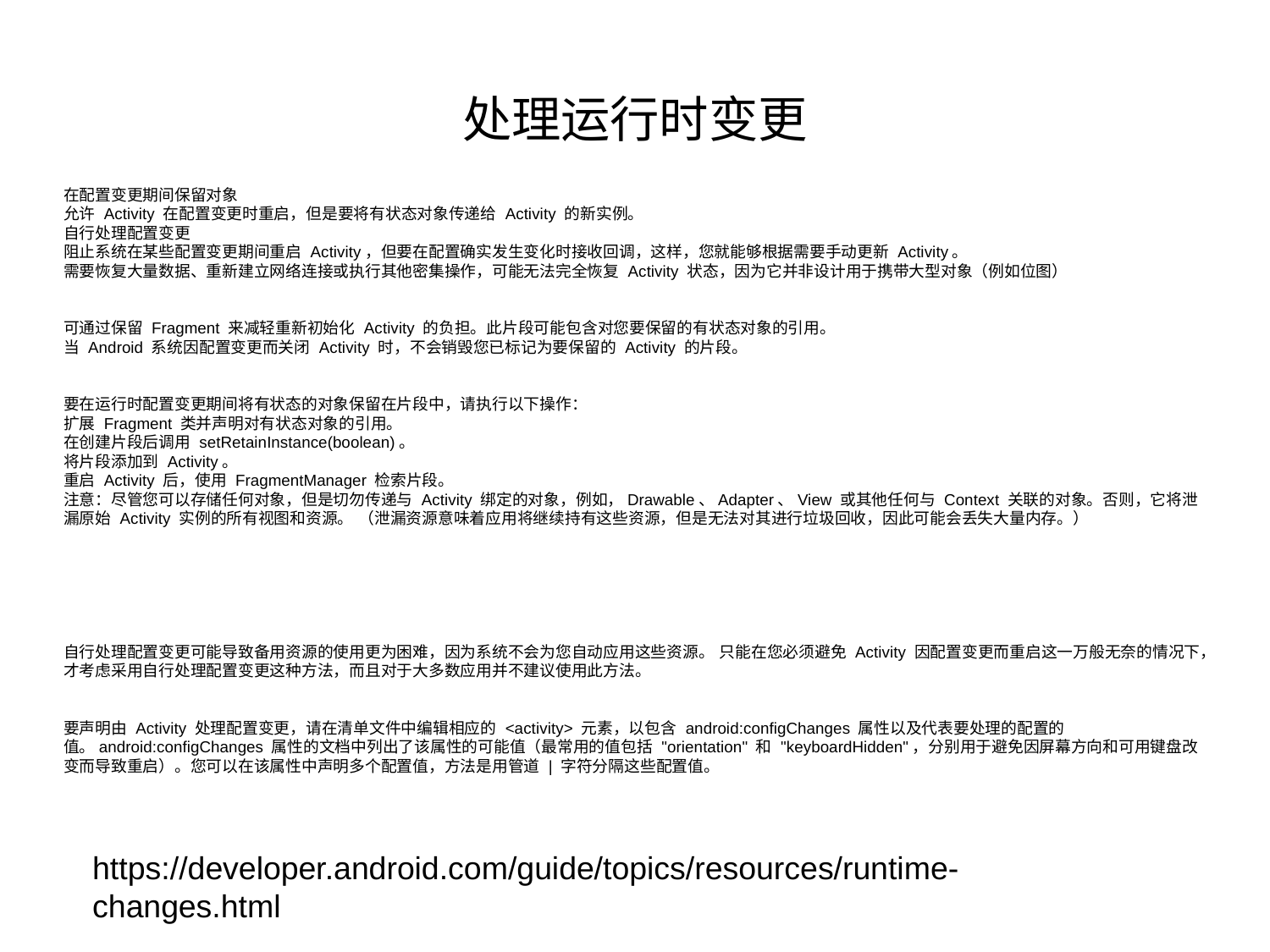

处理运行时变更
在配置变更期间保留对象
允许 Activity 在配置变更时重启，但是要将有状态对象传递给 Activity 的新实例。
自行处理配置变更
阻止系统在某些配置变更期间重启 Activity，但要在配置确实发生变化时接收回调，这样，您就能够根据需要手动更新 Activity。
需要恢复大量数据、重新建立网络连接或执行其他密集操作，可能无法完全恢复 Activity 状态，因为它并非设计用于携带大型对象（例如位图）

可通过保留 Fragment 来减轻重新初始化 Activity 的负担。此片段可能包含对您要保留的有状态对象的引用。
当 Android 系统因配置变更而关闭 Activity 时，不会销毁您已标记为要保留的 Activity 的片段。

要在运行时配置变更期间将有状态的对象保留在片段中，请执行以下操作：
扩展 Fragment 类并声明对有状态对象的引用。
在创建片段后调用 setRetainInstance(boolean)。
将片段添加到 Activity。
重启 Activity 后，使用 FragmentManager 检索片段。
注意：尽管您可以存储任何对象，但是切勿传递与 Activity 绑定的对象，例如，Drawable、Adapter、View 或其他任何与 Context 关联的对象。否则，它将泄漏原始 Activity 实例的所有视图和资源。 （泄漏资源意味着应用将继续持有这些资源，但是无法对其进行垃圾回收，因此可能会丢失大量内存。）

自行处理配置变更可能导致备用资源的使用更为困难，因为系统不会为您自动应用这些资源。 只能在您必须避免 Activity 因配置变更而重启这一万般无奈的情况下，才考虑采用自行处理配置变更这种方法，而且对于大多数应用并不建议使用此方法。

要声明由 Activity 处理配置变更，请在清单文件中编辑相应的 <activity> 元素，以包含 android:configChanges 属性以及代表要处理的配置的值。android:configChanges 属性的文档中列出了该属性的可能值（最常用的值包括 "orientation" 和 "keyboardHidden"，分别用于避免因屏幕方向和可用键盘改变而导致重启）。您可以在该属性中声明多个配置值，方法是用管道 | 字符分隔这些配置值。

https://developer.android.com/guide/topics/resources/runtime-changes.html